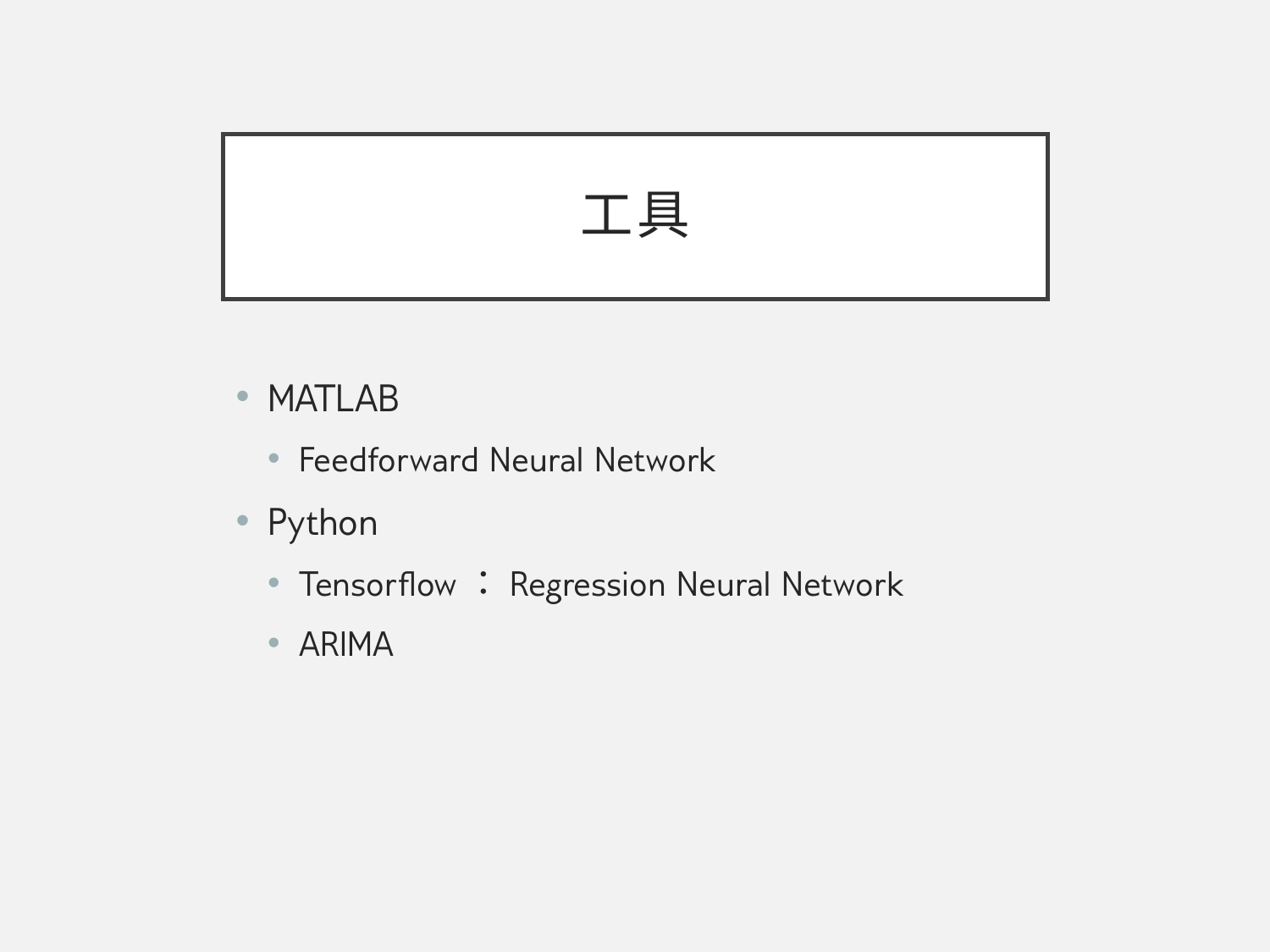

# 工具
MATLAB
Feedforward Neural Network
Python
Tensorflow：Regression Neural Network
ARIMA